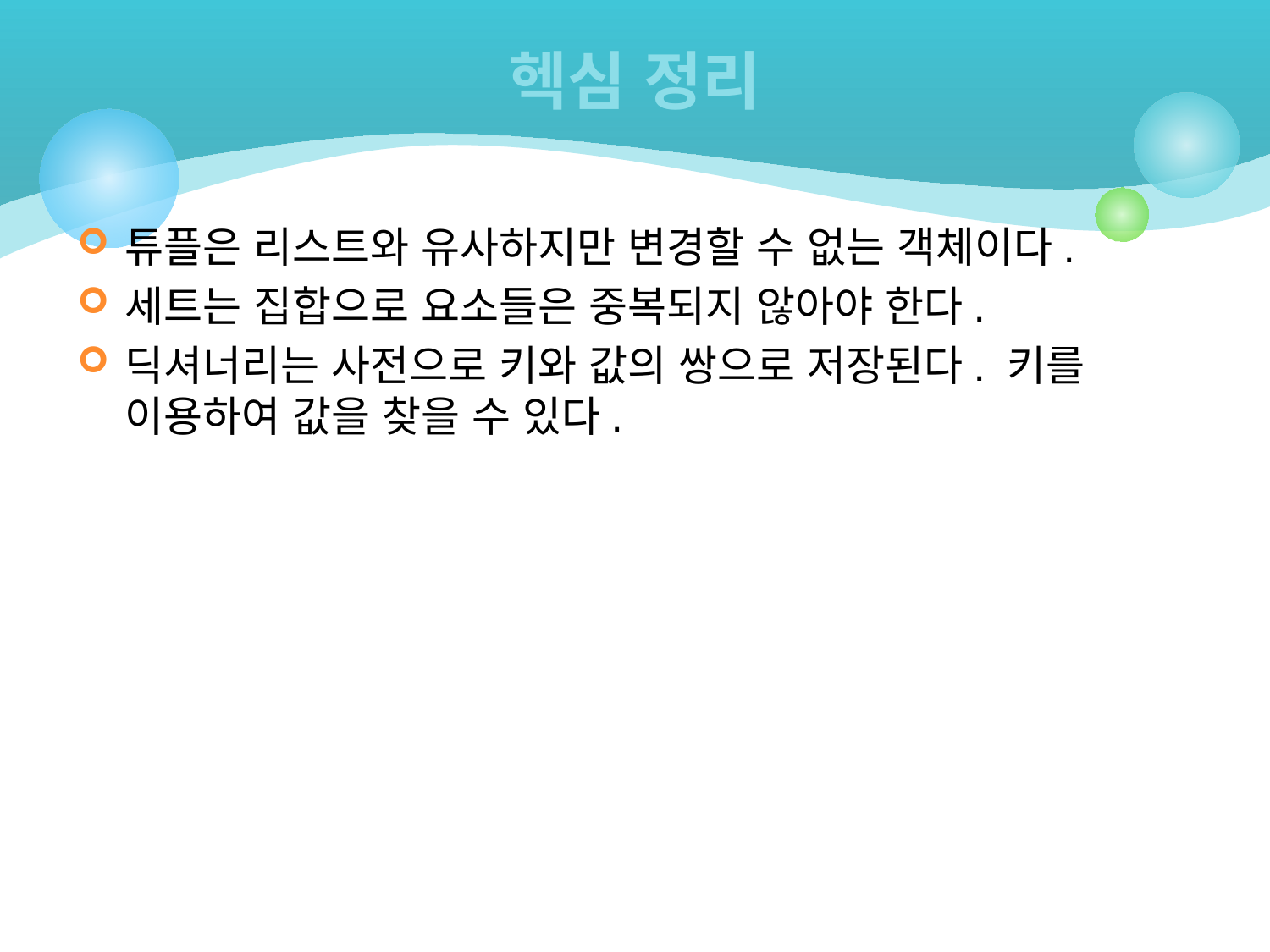

# 헥심 정리
튜플은 리스트와 유사하지만 변경할 수 없는 객체이다.
세트는 집합으로 요소들은 중복되지 않아야 한다.
딕셔너리는 사전으로 키와 값의 쌍으로 저장된다. 키를 이용하여 값을 찾을 수 있다.